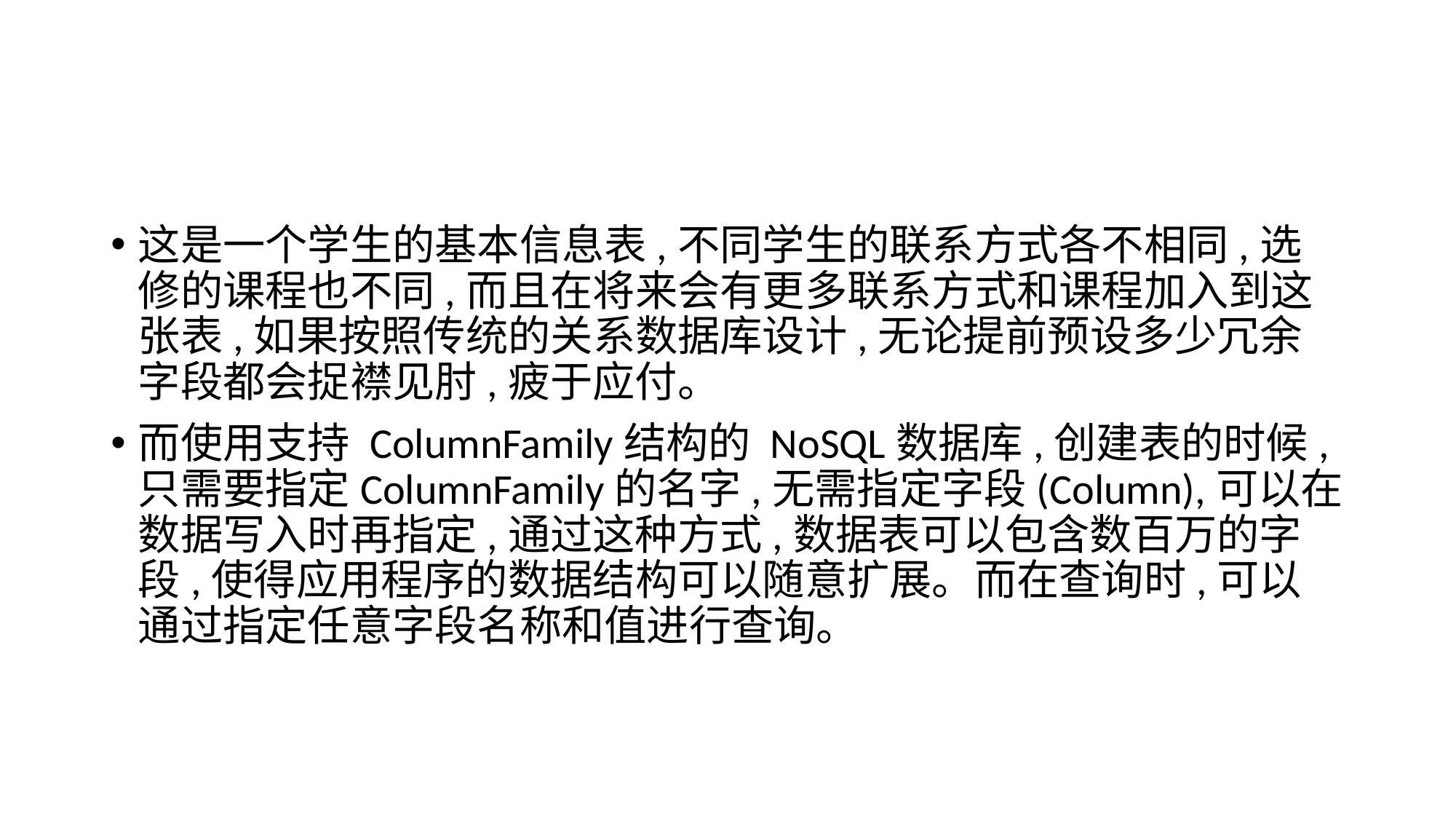

#
这是一个学生的基本信息表,不同学生的联系方式各不相同,选修的课程也不同,而且在将来会有更多联系方式和课程加入到这张表,如果按照传统的关系数据库设计,无论提前预设多少冗余字段都会捉襟见肘,疲于应付。
而使用支持 ColumnFamily结构的 NoSQL数据库,创建表的时候,只需要指定ColumnFamily的名字,无需指定字段(Column),可以在数据写入时再指定,通过这种方式,数据表可以包含数百万的字段,使得应用程序的数据结构可以随意扩展。而在查询时,可以通过指定任意字段名称和值进行查询。